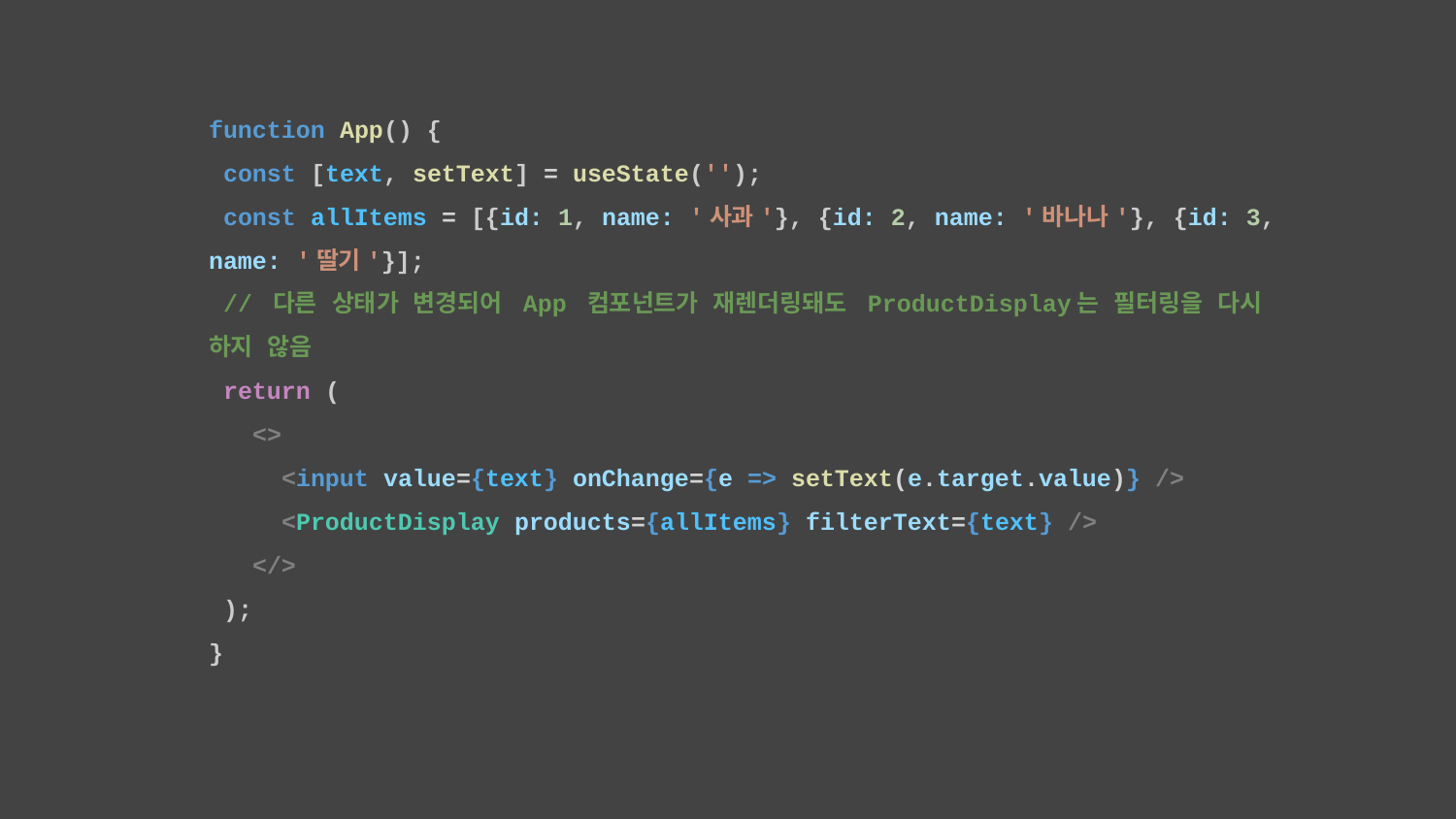

function App() {
 const [text, setText] = useState('');
 const allItems = [{id: 1, name: '사과'}, {id: 2, name: '바나나'}, {id: 3, name: '딸기'}];
 // 다른 상태가 변경되어 App 컴포넌트가 재렌더링돼도 ProductDisplay는 필터링을 다시 하지 않음
 return (
   <>
     <input value={text} onChange={e => setText(e.target.value)} />
     <ProductDisplay products={allItems} filterText={text} />
   </>
 );
}